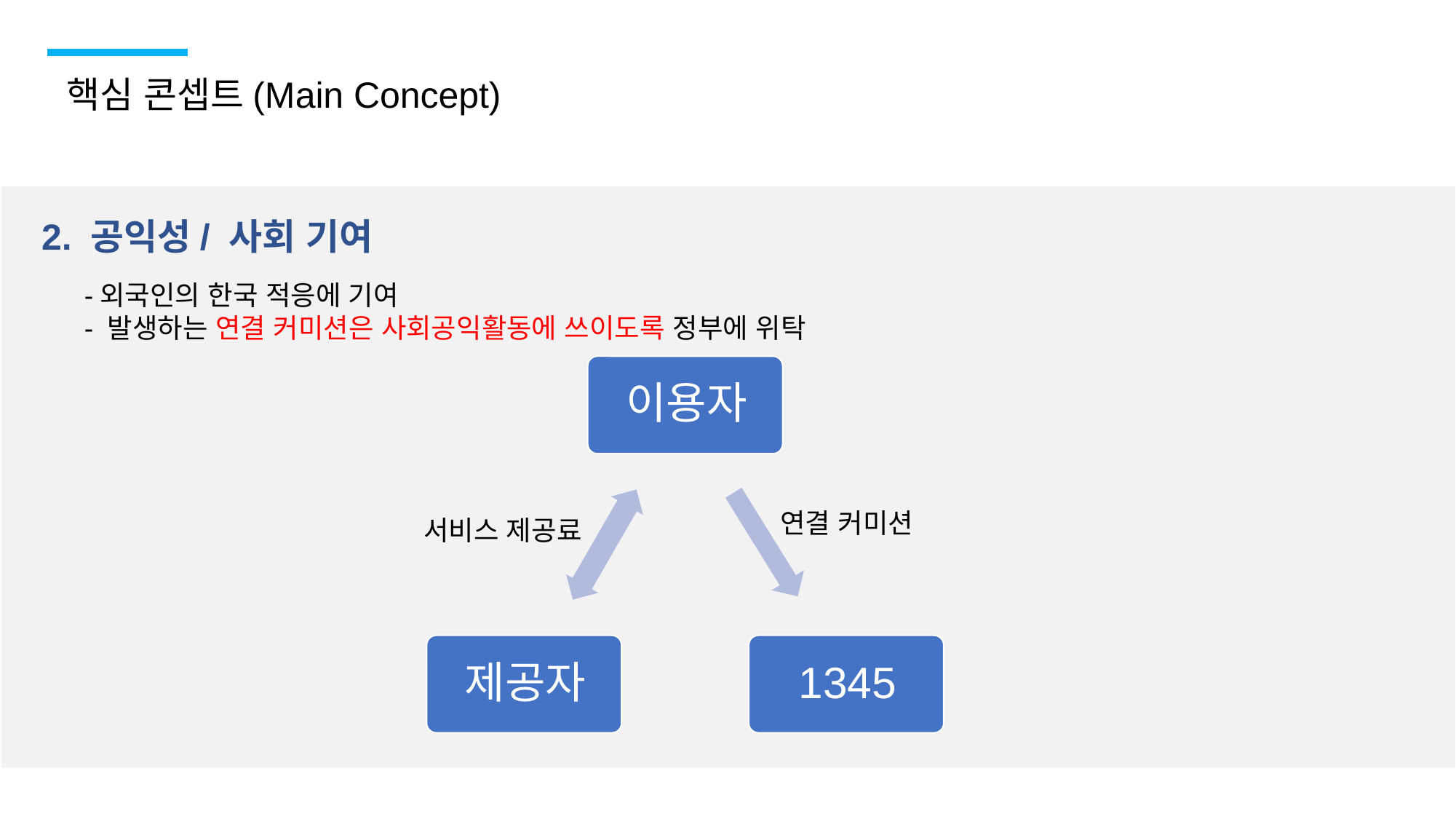

핵심 콘셉트(Main Concept)

2. 공익성/ 사회 기여

-외국인의 한국 적응에 기여
- 발생하는 연결 커미션은 사회공익활동에 쓰이도록 정부에 위탁
이용자

1345

제공자

연결 커미션
서비스 제공료